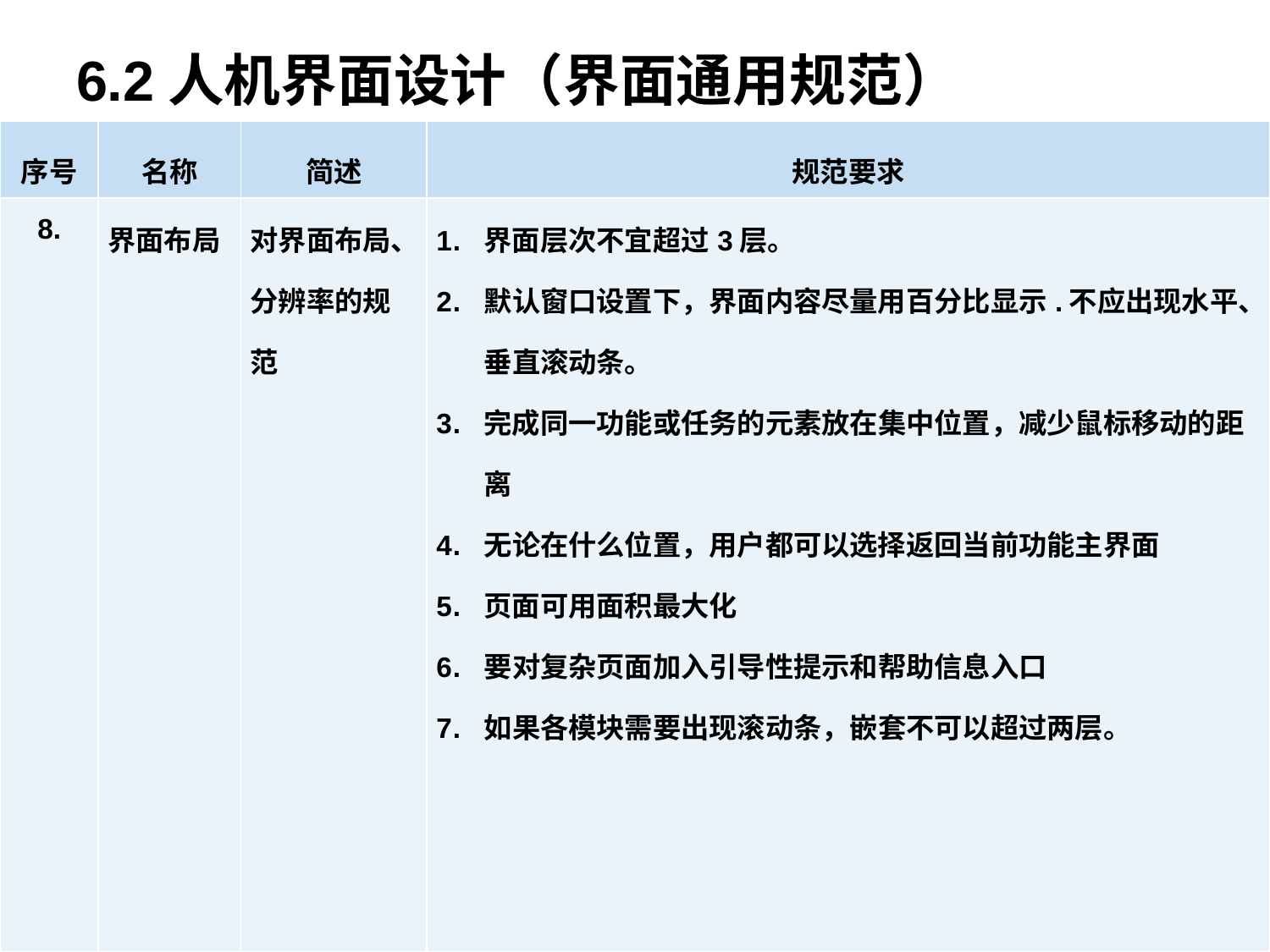

# 6.2人机界面设计（界面通用规范）
| 序号 | 名称 | 简述 | 规范要求 |
| --- | --- | --- | --- |
| 8. | 界面布局 | 对界面布局、分辨率的规范 | 界面层次不宜超过3层。 默认窗口设置下，界面内容尽量用百分比显示.不应出现水平、垂直滚动条。 完成同一功能或任务的元素放在集中位置，减少鼠标移动的距离 无论在什么位置，用户都可以选择返回当前功能主界面 页面可用面积最大化 要对复杂页面加入引导性提示和帮助信息入口 如果各模块需要出现滚动条，嵌套不可以超过两层。 |